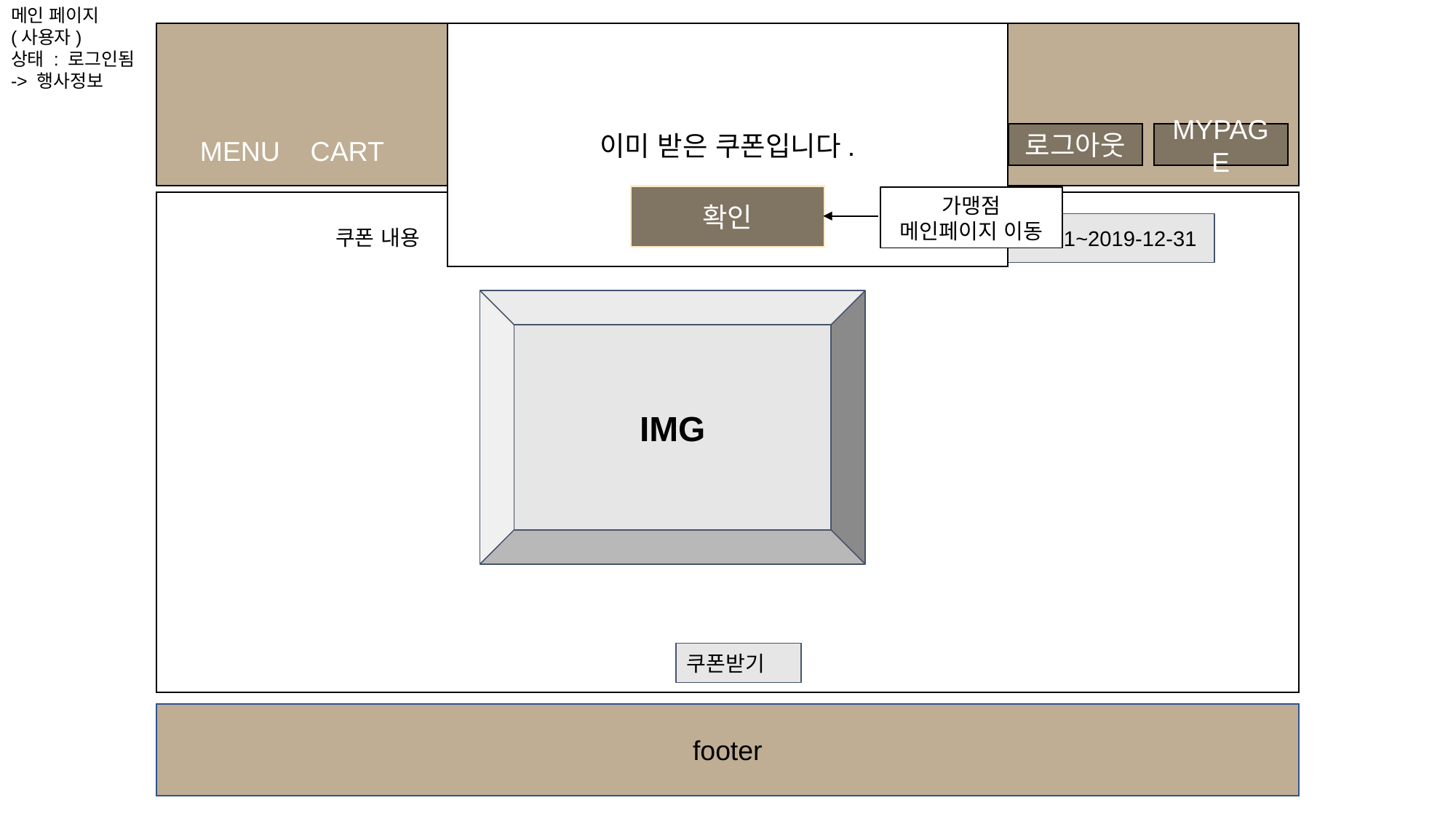

메인 페이지
(사용자)
상태 : 로그인됨
-> 행사정보
header
로그아웃
MYPAGE
MENU    CART
이미 받은 쿠폰입니다.
확인
가맹점 메인페이지 이동

쿠폰 내용
2020-01-01~2019-12-31
1000원 할인 이벤트
행사 기간
IMG
쿠폰받기
footer